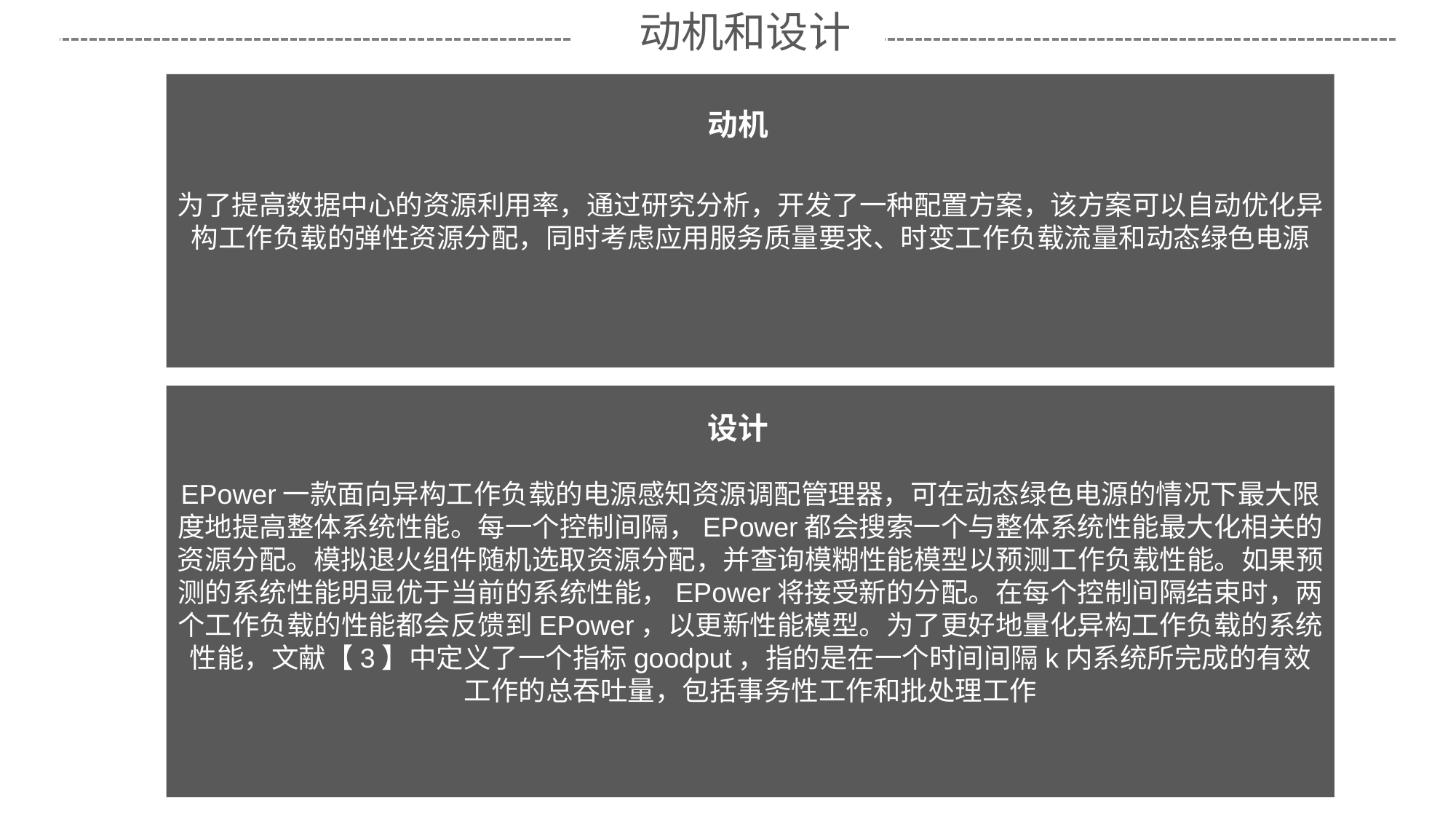

动机和设计
为了提高数据中心的资源利用率，通过研究分析，开发了一种配置方案，该方案可以自动优化异构工作负载的弹性资源分配，同时考虑应用服务质量要求、时变工作负载流量和动态绿色电源
动机
EPower一款面向异构工作负载的电源感知资源调配管理器，可在动态绿色电源的情况下最大限度地提高整体系统性能。每一个控制间隔，EPower都会搜索一个与整体系统性能最大化相关的资源分配。模拟退火组件随机选取资源分配，并查询模糊性能模型以预测工作负载性能。如果预测的系统性能明显优于当前的系统性能，EPower将接受新的分配。在每个控制间隔结束时，两个工作负载的性能都会反馈到EPower，以更新性能模型。为了更好地量化异构工作负载的系统性能，文献【3】中定义了一个指标goodput，指的是在一个时间间隔k内系统所完成的有效工作的总吞吐量，包括事务性工作和批处理工作
设计